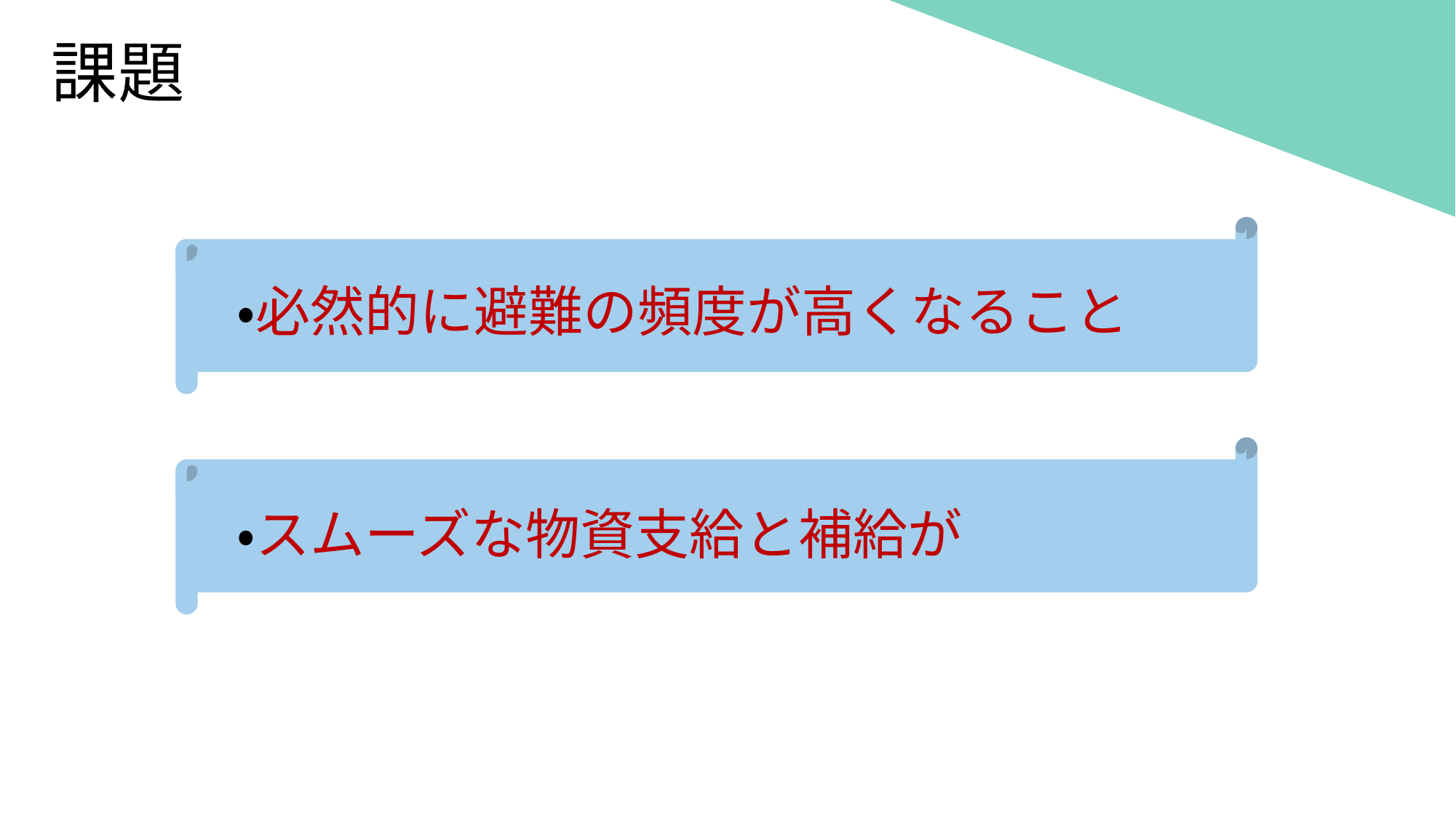

# 課題

・必然的に避難の頻度が高くなること

・スムーズな物資支給と補給が